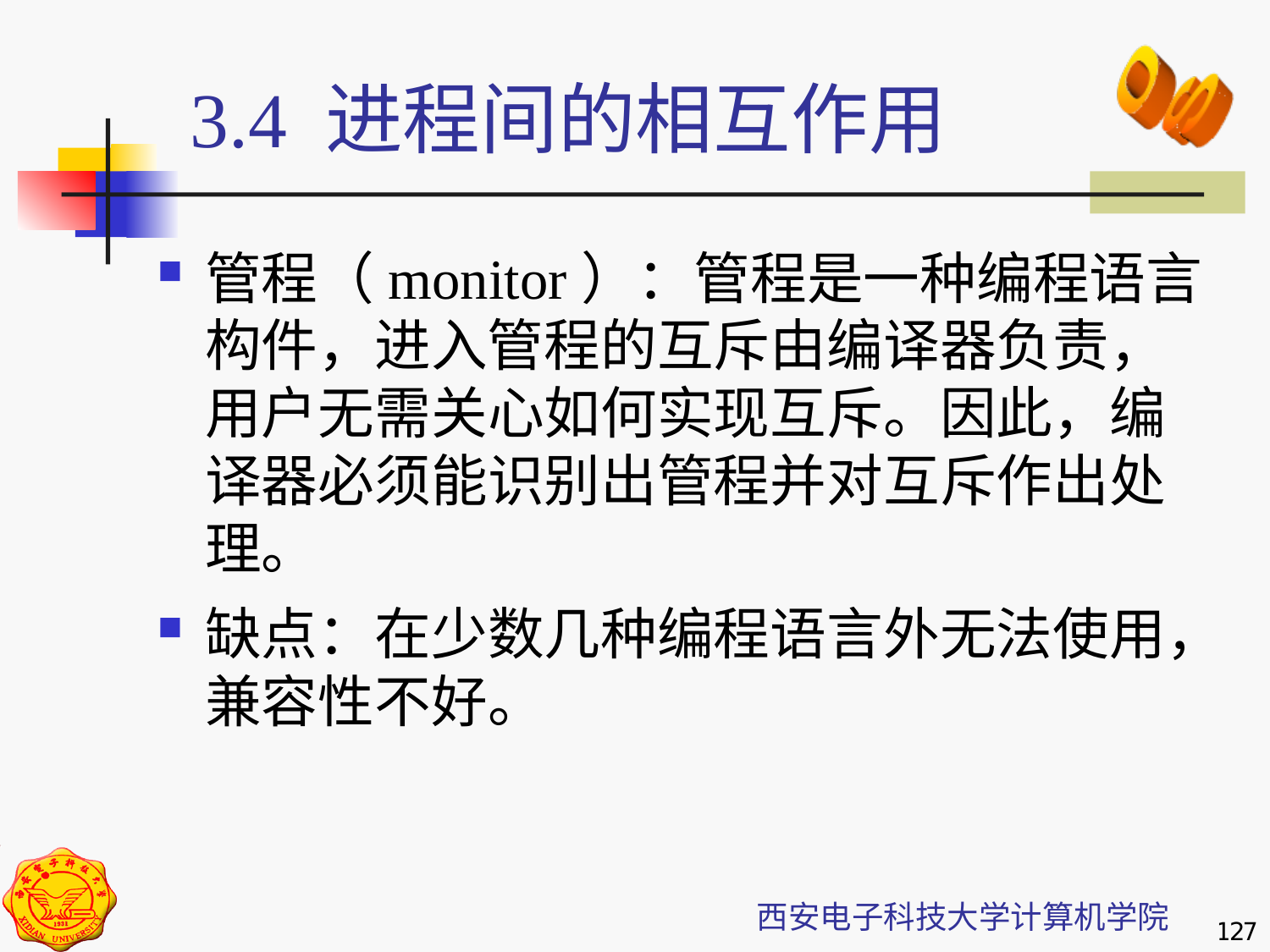

3.4 进程间的相互作用
管程（monitor）：管程是一种编程语言构件，进入管程的互斥由编译器负责，用户无需关心如何实现互斥。因此，编译器必须能识别出管程并对互斥作出处理。
缺点：在少数几种编程语言外无法使用，兼容性不好。
127